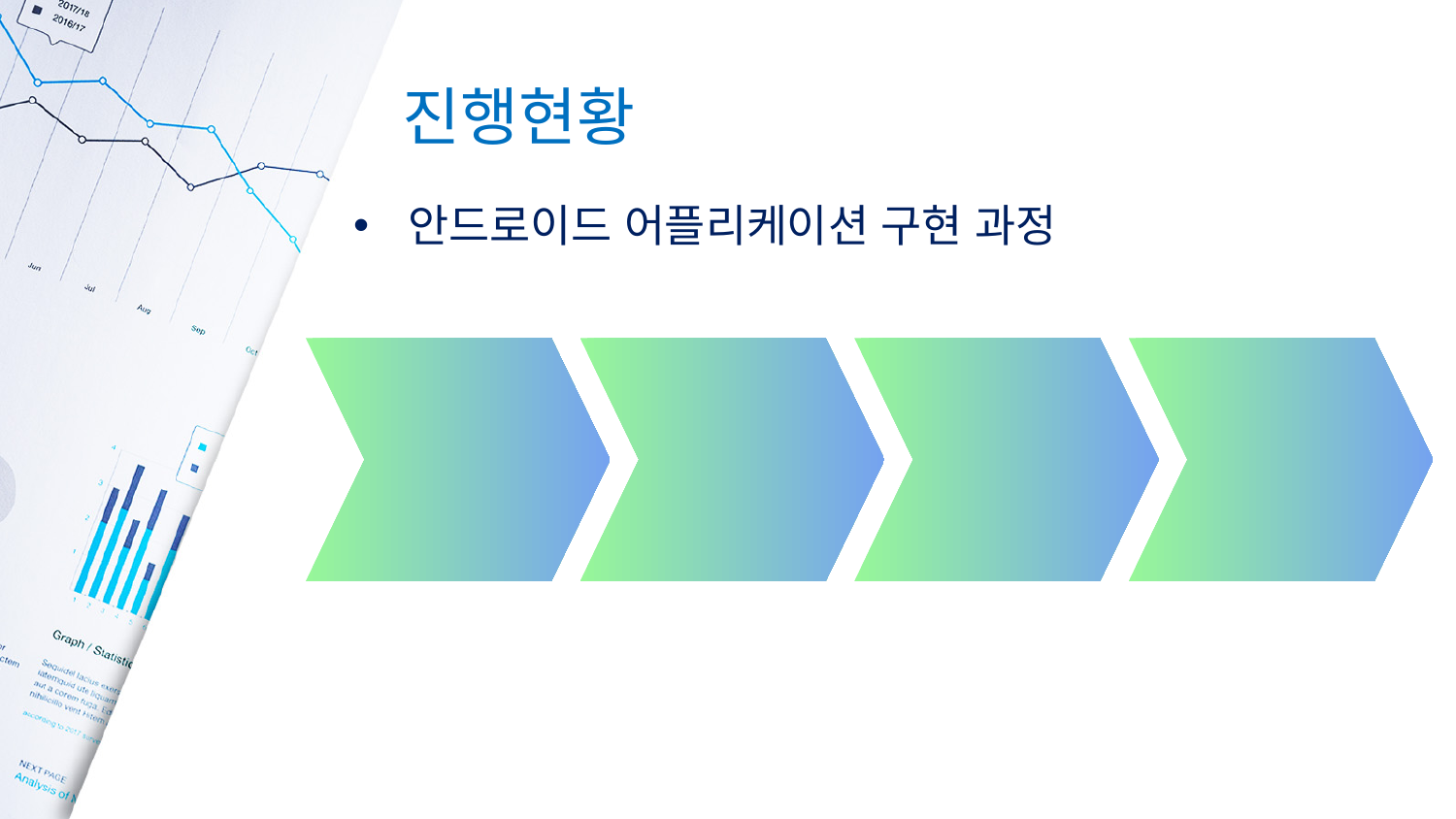

# 진행현황
안드로이드 어플리케이션 구현 과정

원본
이미지
변환된 얼굴
원본 이식
얼굴 크로핑
후 모델 적용
얼굴 인식